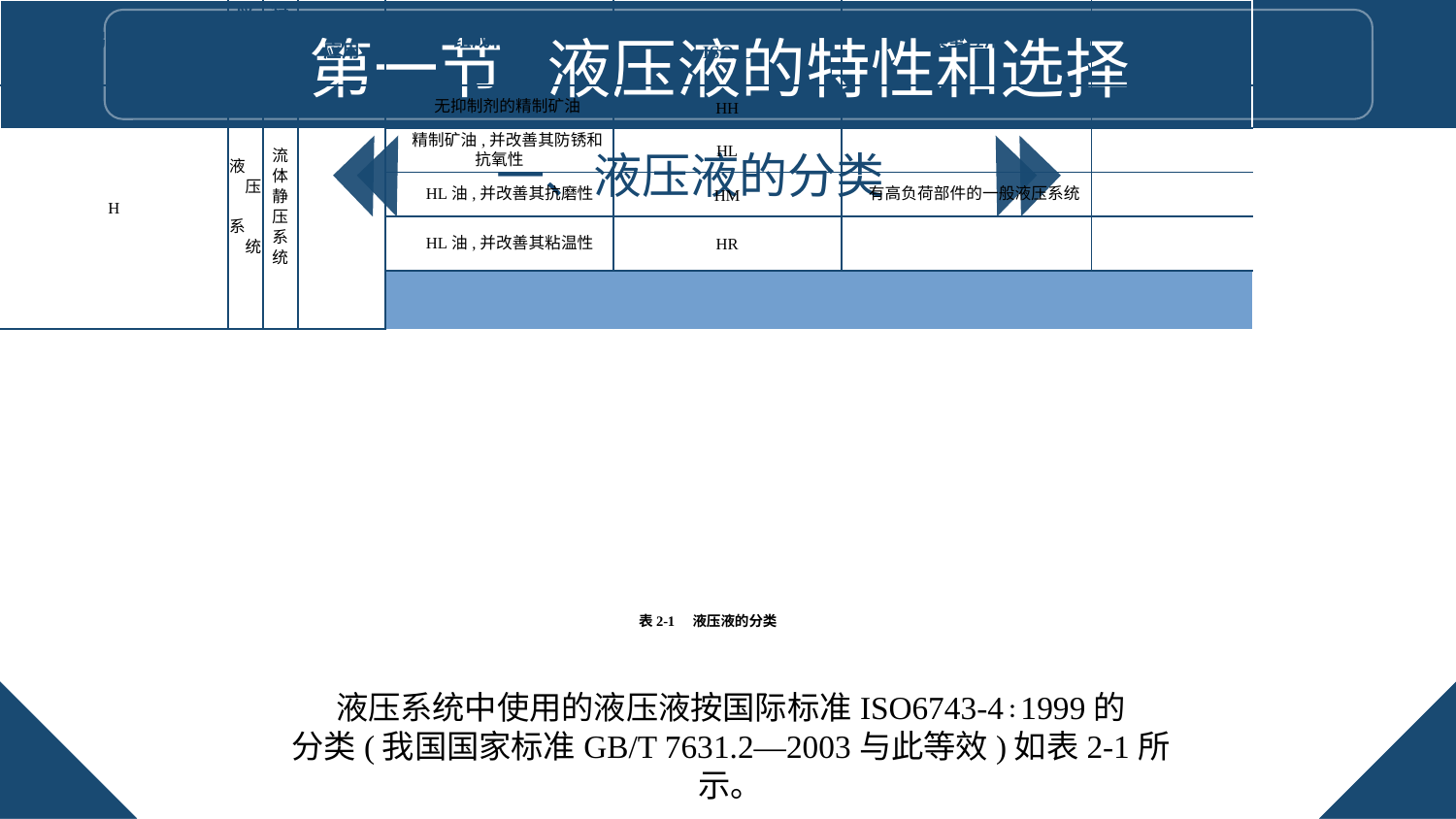

第一节   液压液的特性和选择
一、液压液的分类

| 组别符号 | 应用范围 | 特殊应用 | 更具体 应用 | 组成和特性 | 产品符号 ISO-L | 典型应用 | 备　　注 |
| --- | --- | --- | --- | --- | --- | --- | --- |
| H | 液　　压　　系　　统 | 流 体 静 压 系 统 |  | 无抑制剂的精制矿油 | HH |  |  |
|  |  |  |  | 精制矿油,并改善其防锈和抗氧性 | HL |  |  |
|  |  |  |  | HL油,并改善其抗磨性 | HM | 有高负荷部件的一般液压系统 |  |
|  |  |  |  | HL油,并改善其粘温性 | HR |  |  |
|  |  |  |  | 无特定难燃性的合成液 | HS |  | 特殊性能 |
|  |  |  |  | HM油,并改善其粘温性 | HV | 建筑和船舶设备 |  |
表2-1　液压液的分类
液压系统中使用的液压液按国际标准ISO6743-4∶1999的
分类(我国国家标准GB/T 7631.2—2003与此等效)如表2-1所示。